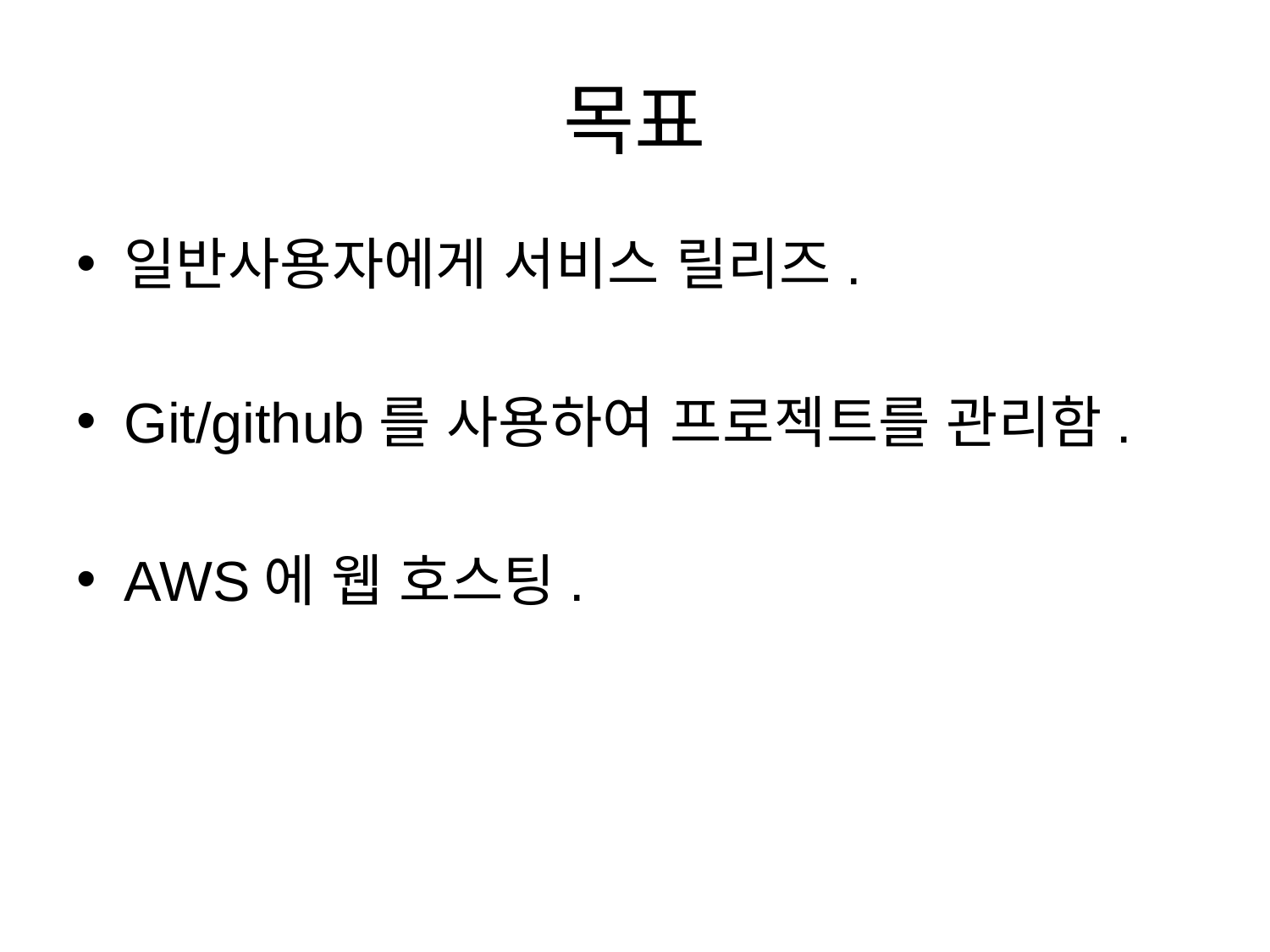

# 목표
일반사용자에게 서비스 릴리즈.

Git/github를 사용하여 프로젝트를 관리함.

AWS에 웹 호스팅.